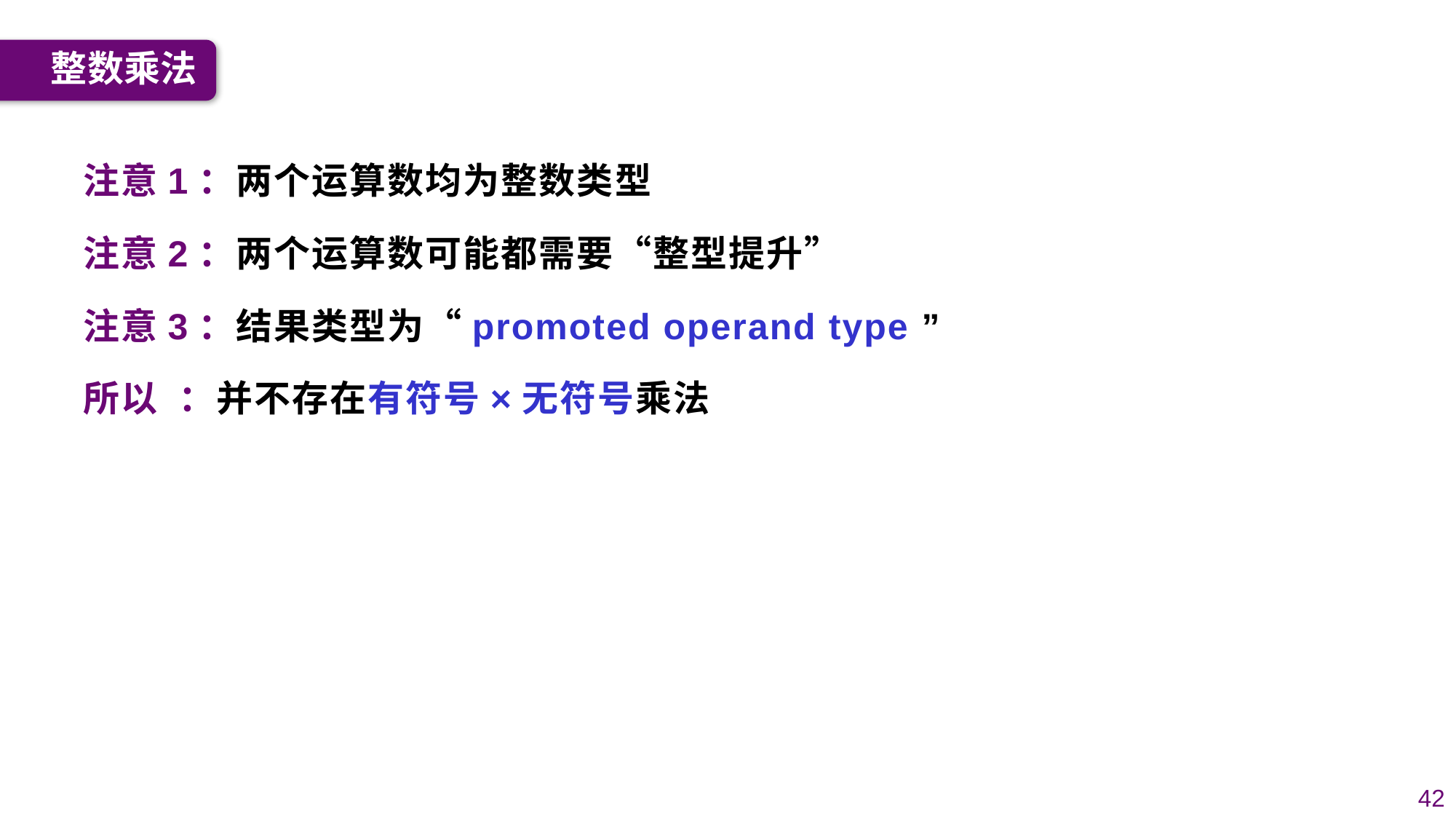

整数乘法
注意1：两个运算数均为整数类型
注意2：两个运算数可能都需要“整型提升”
注意3：结果类型为“promoted operand type ”
所以  ：并不存在有符号×无符号乘法

42